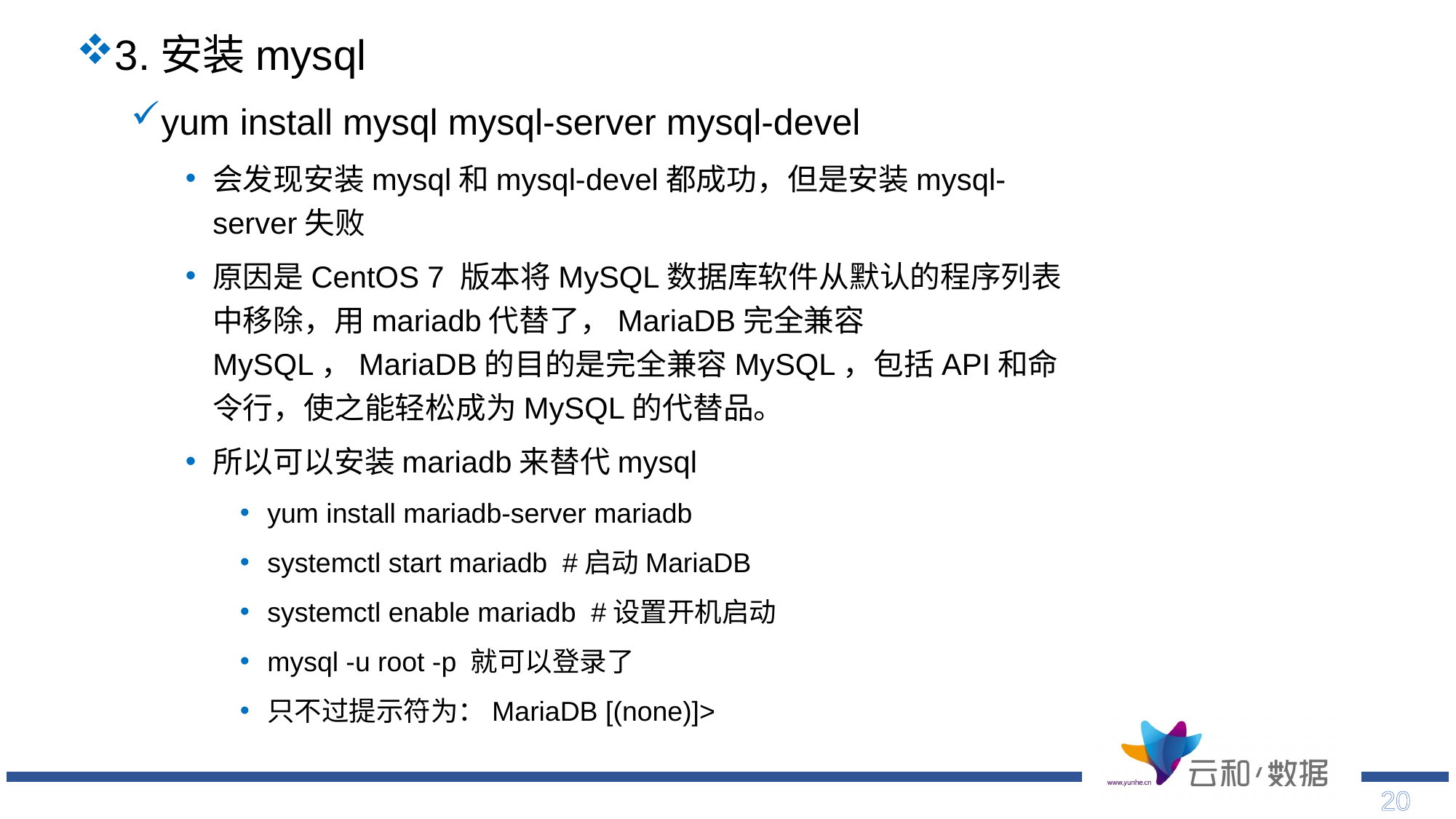

3.安装mysql
yum install mysql mysql-server mysql-devel
会发现安装mysql和mysql-devel都成功，但是安装mysql-server失败
原因是CentOS 7 版本将MySQL数据库软件从默认的程序列表中移除，用mariadb代替了，MariaDB完全兼容MySQL，MariaDB的目的是完全兼容MySQL，包括API和命令行，使之能轻松成为MySQL的代替品。
所以可以安装mariadb来替代mysql
yum install mariadb-server mariadb
systemctl start mariadb  #启动MariaDB
systemctl enable mariadb  #设置开机启动
mysql -u root -p 就可以登录了
只不过提示符为：MariaDB [(none)]>